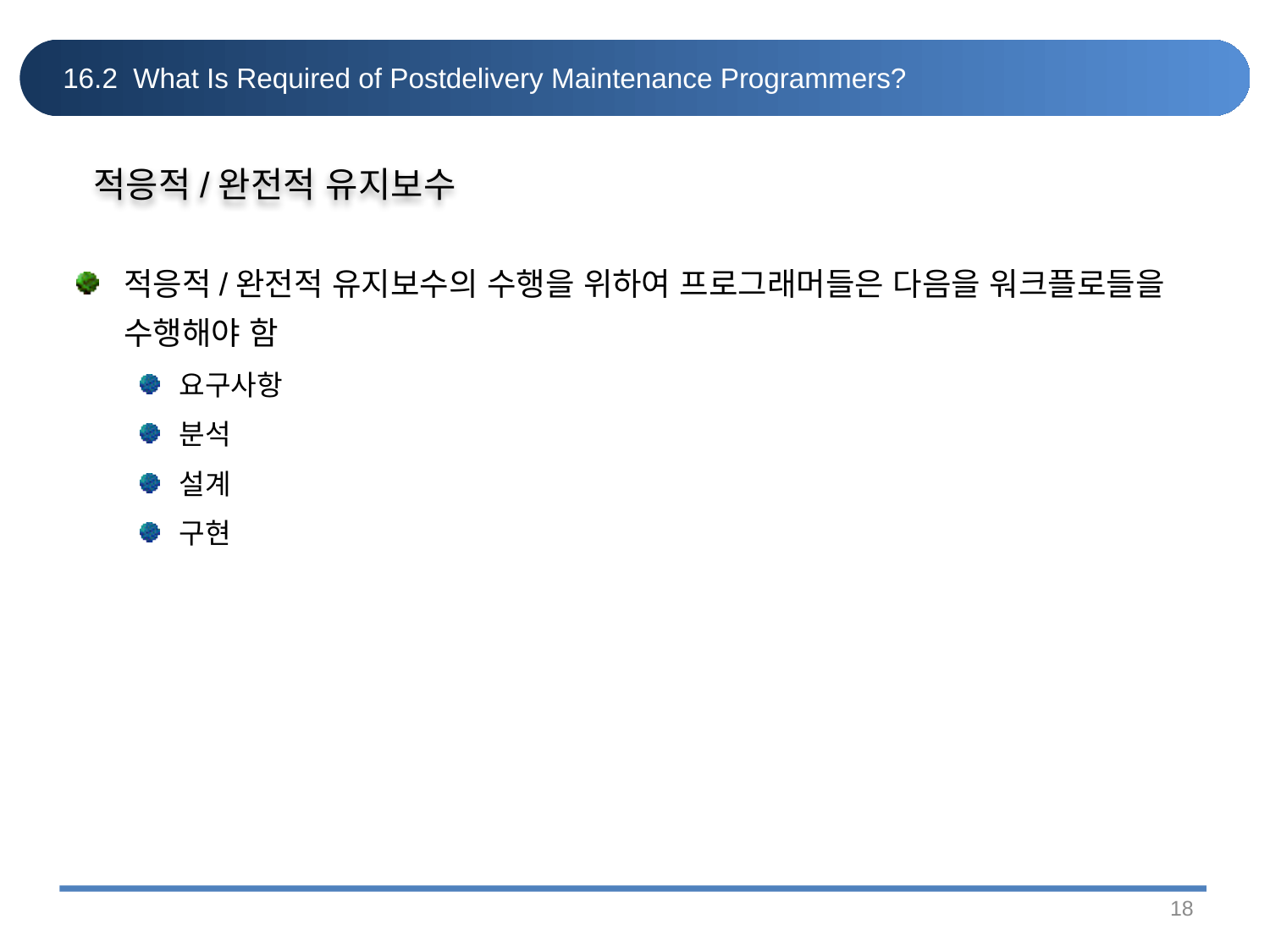

# 16.2  What Is Required of Postdelivery Maintenance Programmers?
적응적/완전적 유지보수
적응적/완전적 유지보수의 수행을 위하여 프로그래머들은 다음을 워크플로들을 수행해야 함
요구사항
분석
설계
구현

18